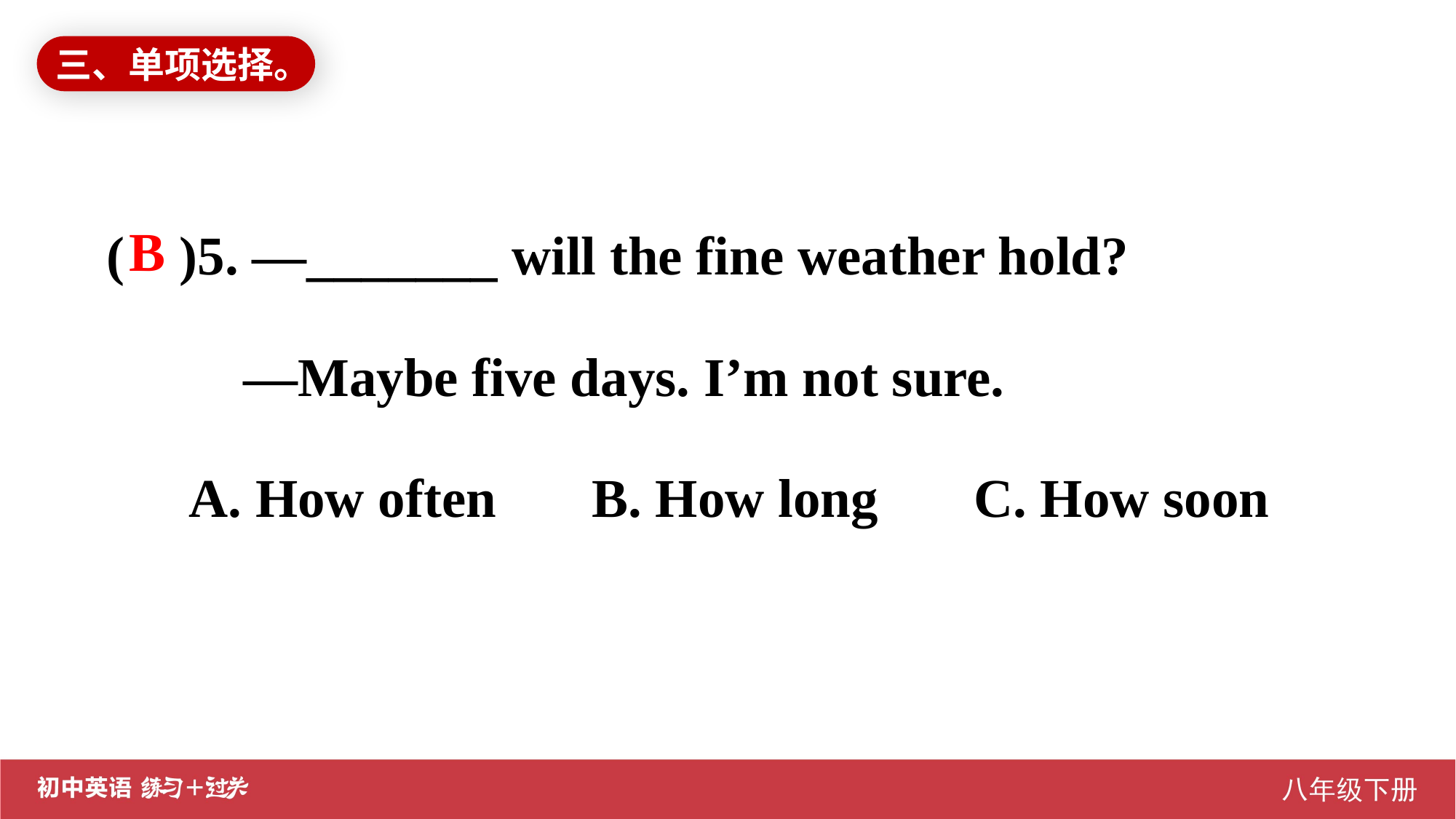

三、单项选择。
(    )5. —_______ will the fine weather hold?
          —Maybe five days. I’m not sure.
      A. How often       B. How long       C. How soon
B